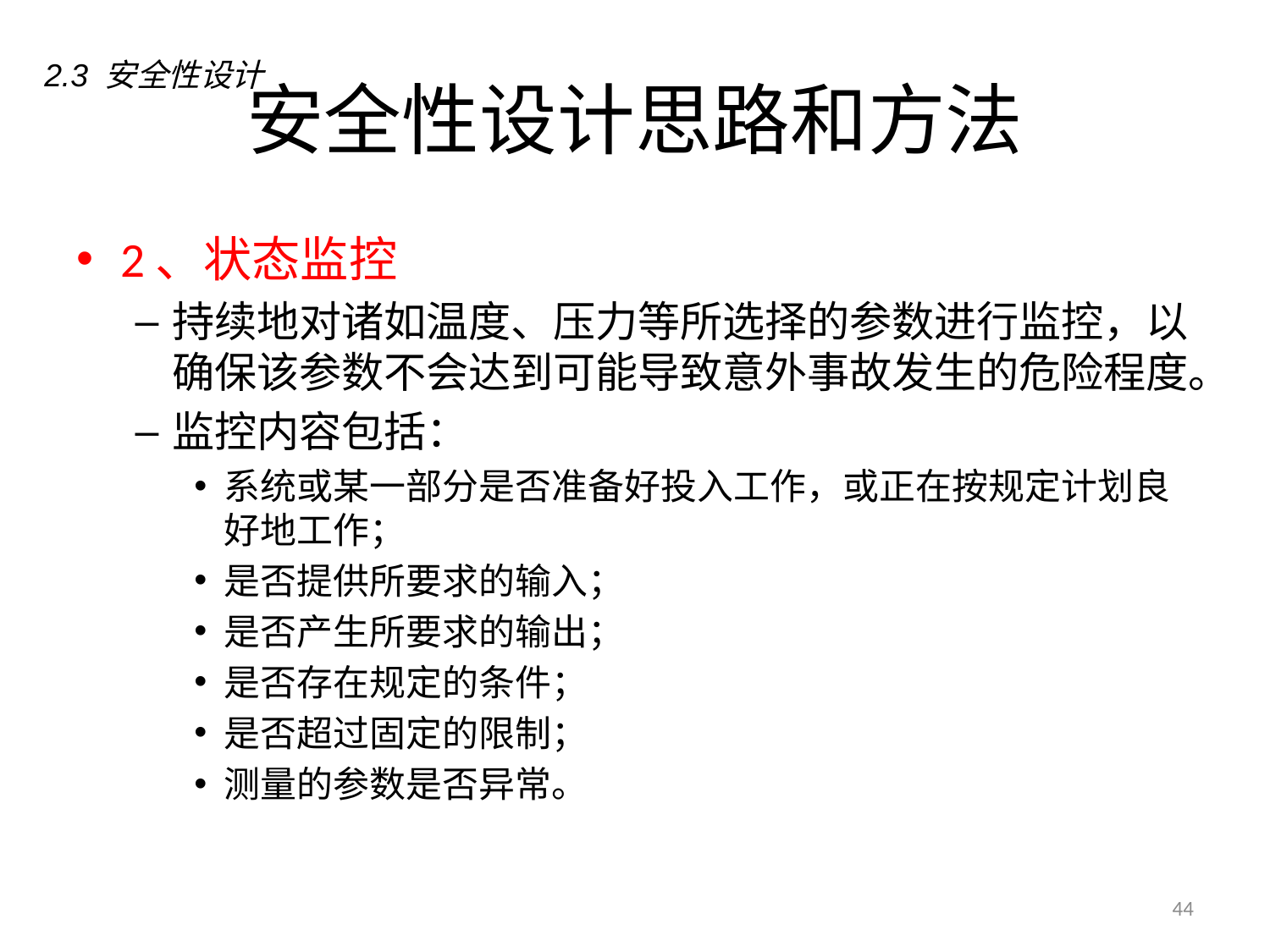

# 安全性设计思路和方法
2.3 安全性设计
2、状态监控
持续地对诸如温度、压力等所选择的参数进行监控，以确保该参数不会达到可能导致意外事故发生的危险程度。
监控内容包括：
系统或某一部分是否准备好投入工作，或正在按规定计划良好地工作；
是否提供所要求的输入；
是否产生所要求的输出；
是否存在规定的条件；
是否超过固定的限制；
测量的参数是否异常。

44